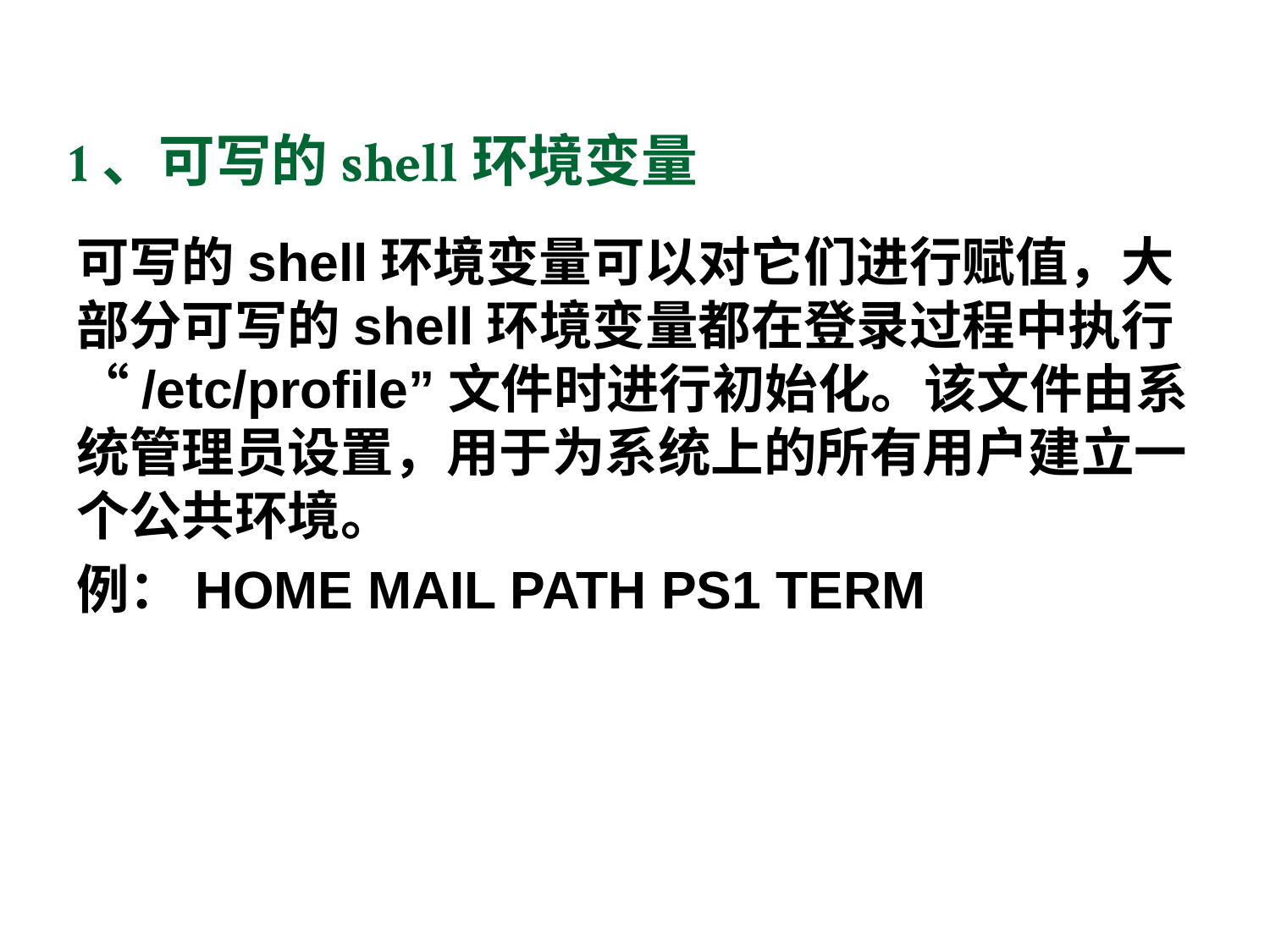

# 1、可写的shell环境变量
可写的shell环境变量可以对它们进行赋值，大部分可写的shell环境变量都在登录过程中执行“/etc/profile”文件时进行初始化。该文件由系统管理员设置，用于为系统上的所有用户建立一个公共环境。
例：HOME MAIL PATH PS1 TERM